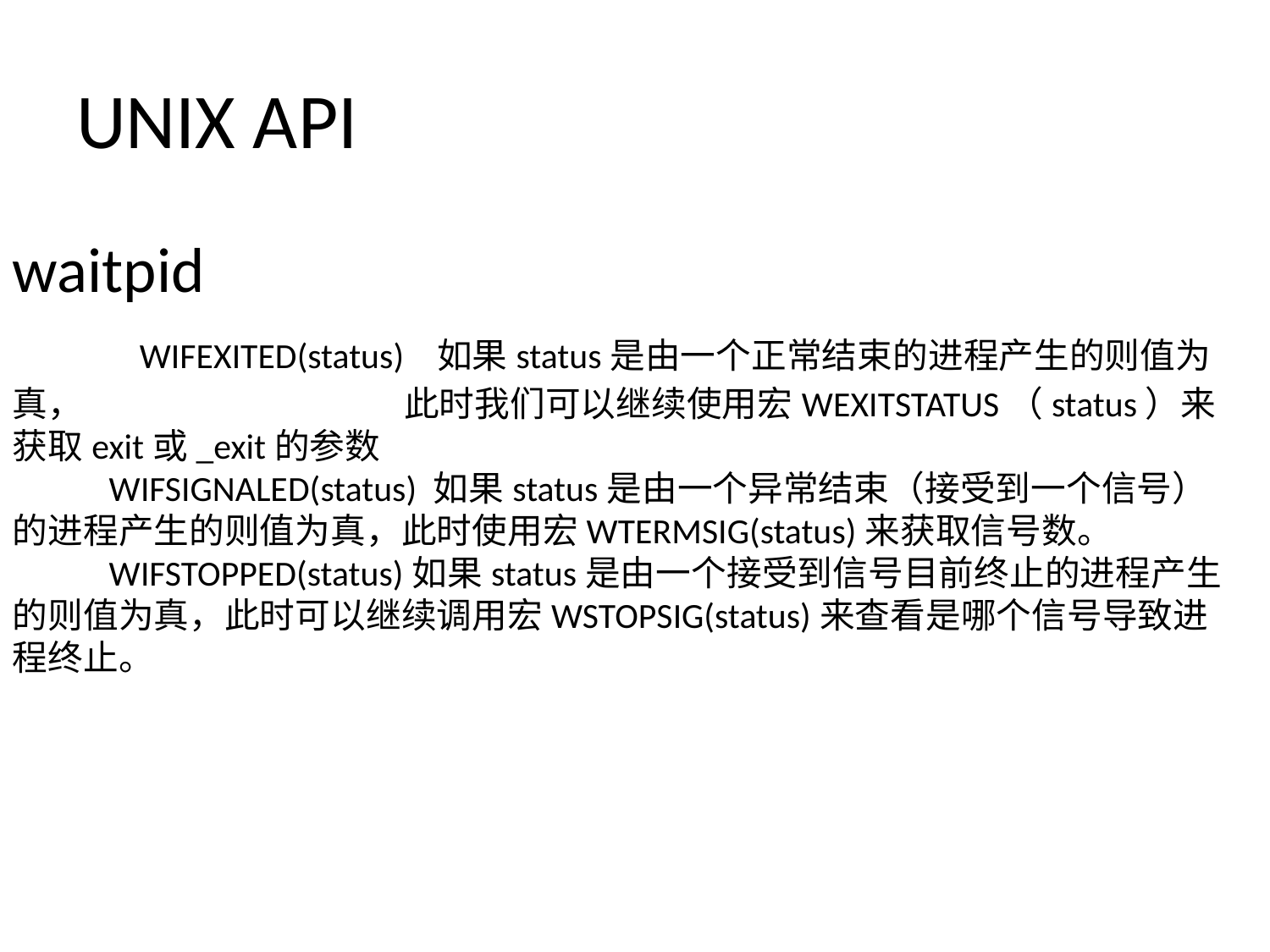

# UNIX API
waitpid
	WIFEXITED(status)   如果status是由一个正常结束的进程产生的则值为真，                                         此时我们可以继续使用宏WEXITSTATUS（status）来获取exit或_exit的参数
            WIFSIGNALED(status) 如果status是由一个异常结束（接受到一个信号）的进程产生的则值为真，此时使用宏WTERMSIG(status)来获取信号数。
            WIFSTOPPED(status)如果status是由一个接受到信号目前终止的进程产生的则值为真，此时可以继续调用宏WSTOPSIG(status)来查看是哪个信号导致进程终止。